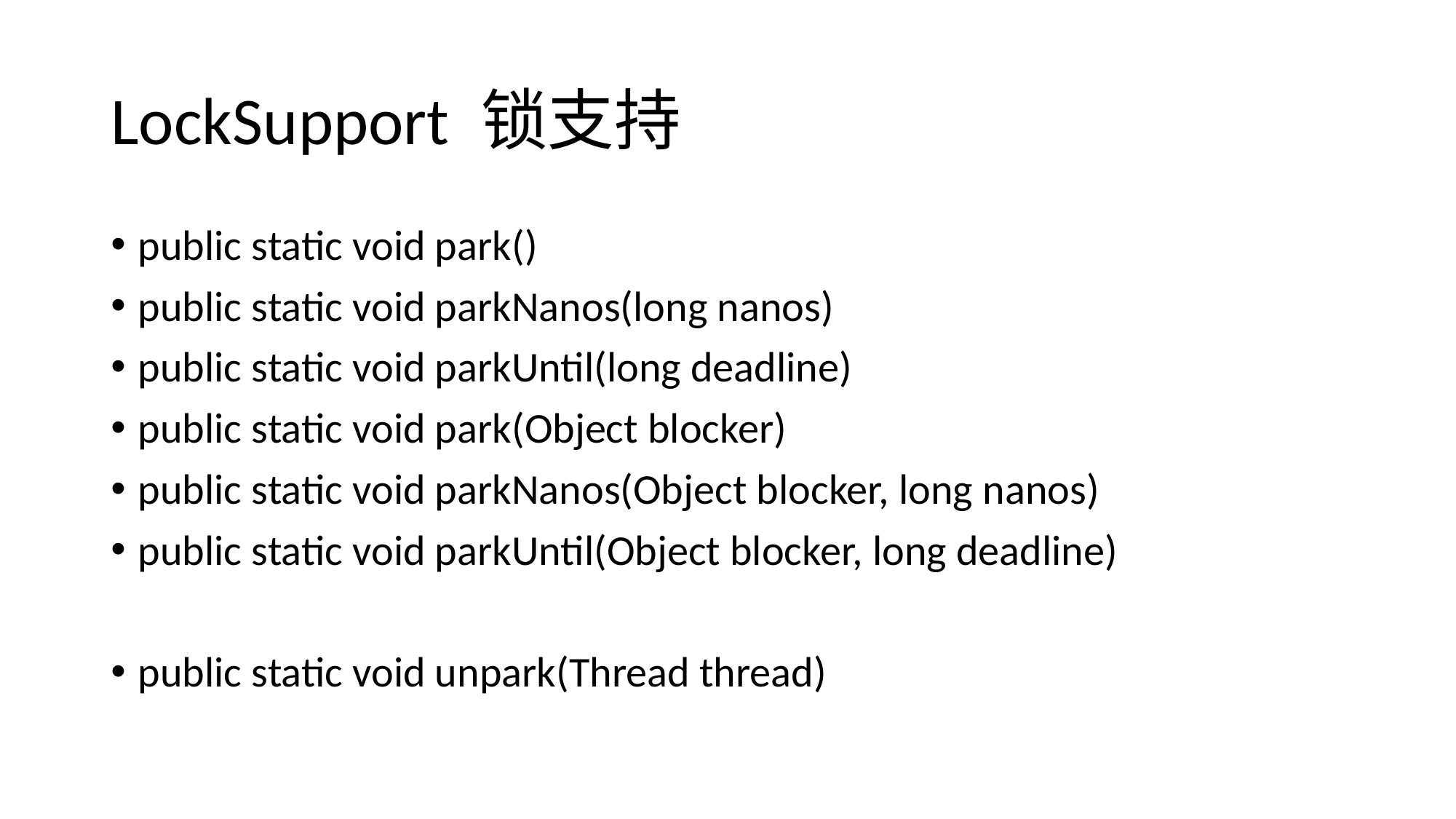

# LockSupport 锁支持
public static void park()
public static void parkNanos(long nanos)
public static void parkUntil(long deadline)
public static void park(Object blocker)
public static void parkNanos(Object blocker, long nanos)
public static void parkUntil(Object blocker, long deadline)

public static void unpark(Thread thread)